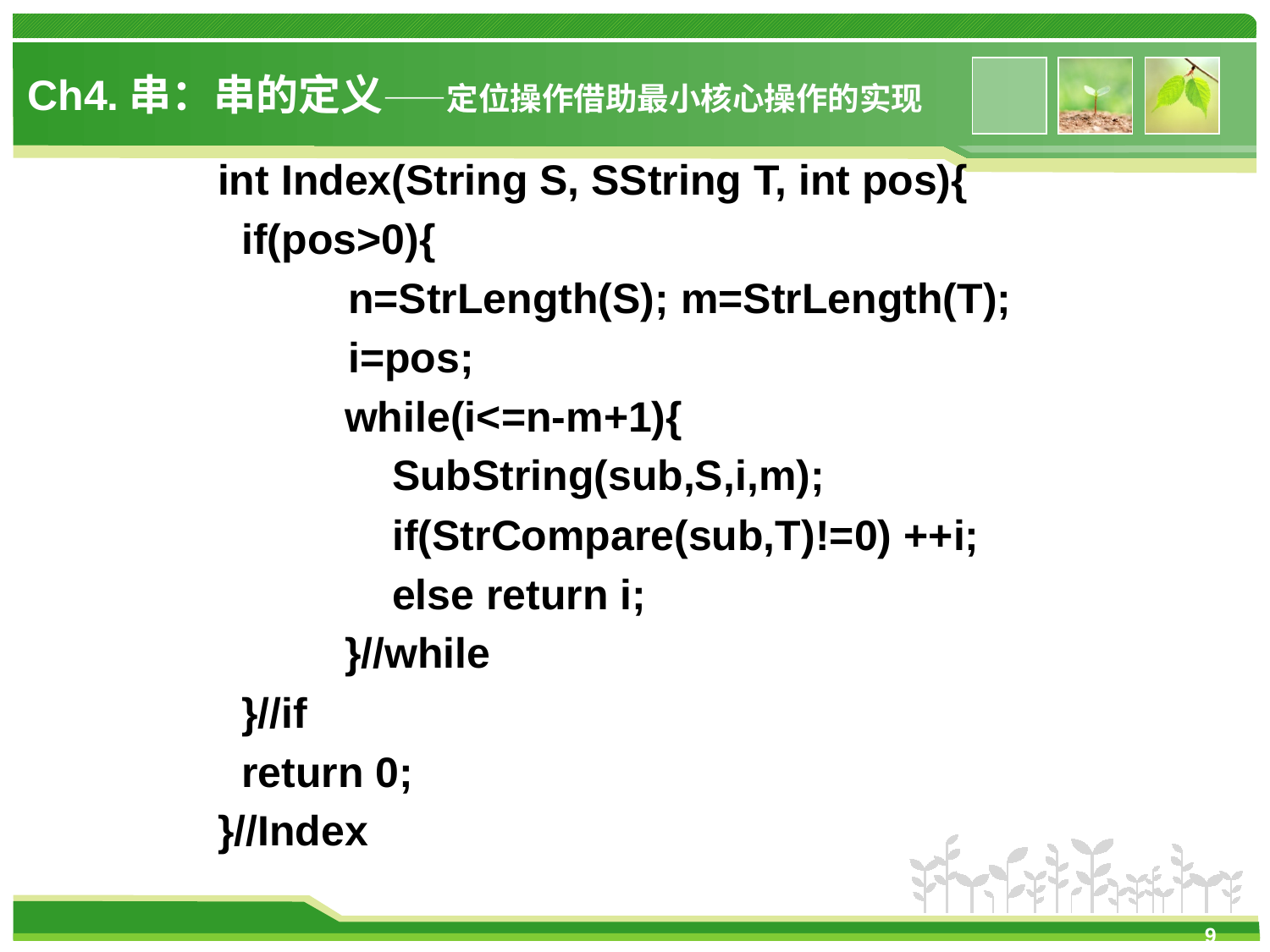

# Ch4.串：串的定义——定位操作借助最小核心操作的实现
int Index(String S, SString T, int pos){
  if(pos>0){
           n=StrLength(S); m=StrLength(T);
           i=pos;
	while(i<=n-m+1){
	    SubString(sub,S,i,m);
	    if(StrCompare(sub,T)!=0) ++i;
	    else return i;
	}//while
  }//if
  return 0;
}//Index
9